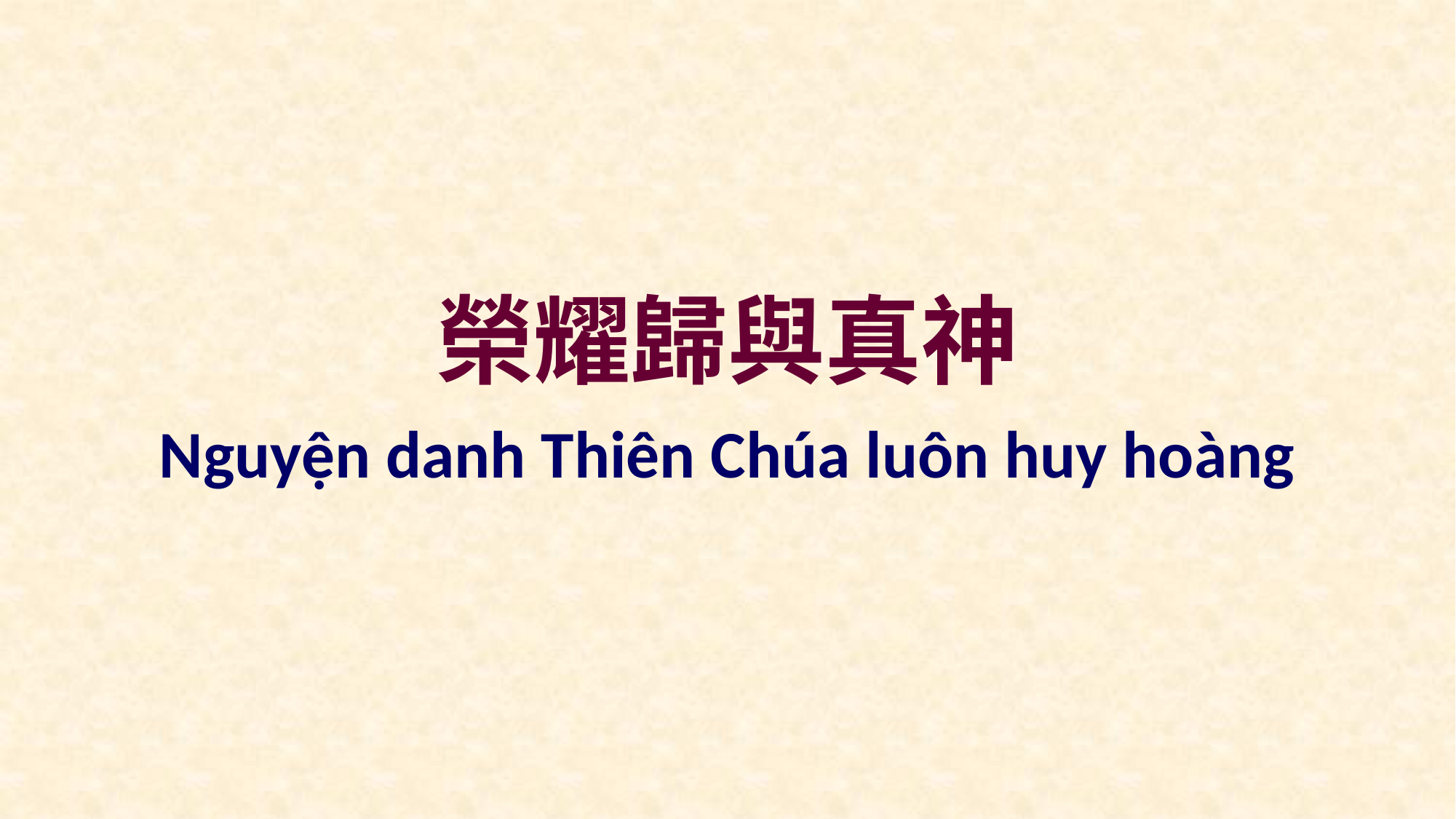

榮耀歸與真神
Nguyện danh Thiên Chúa luôn huy hoàng